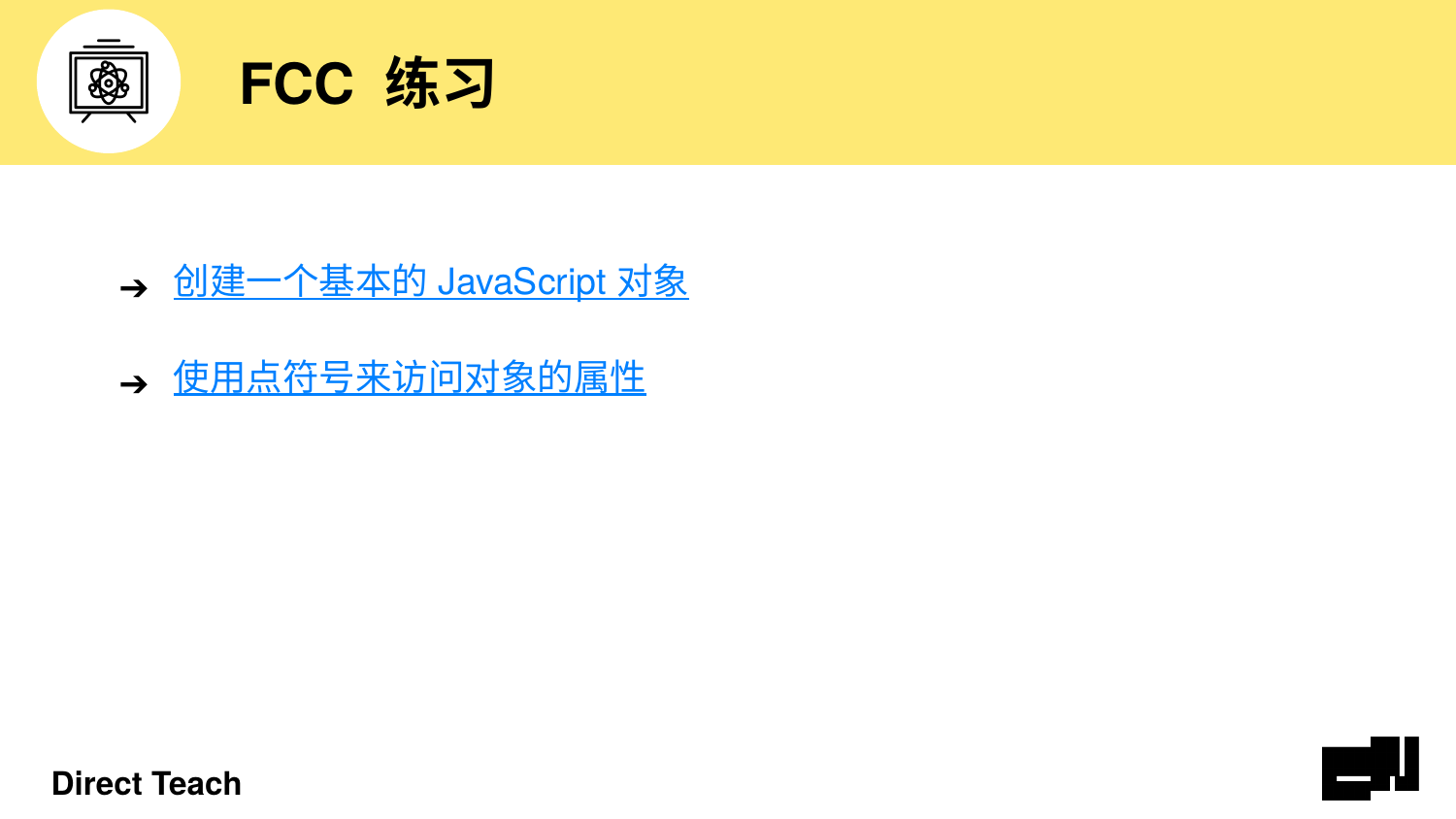

# FCC 练习

创建一个基本的 JavaScript 对象

使用点符号来访问对象的属性